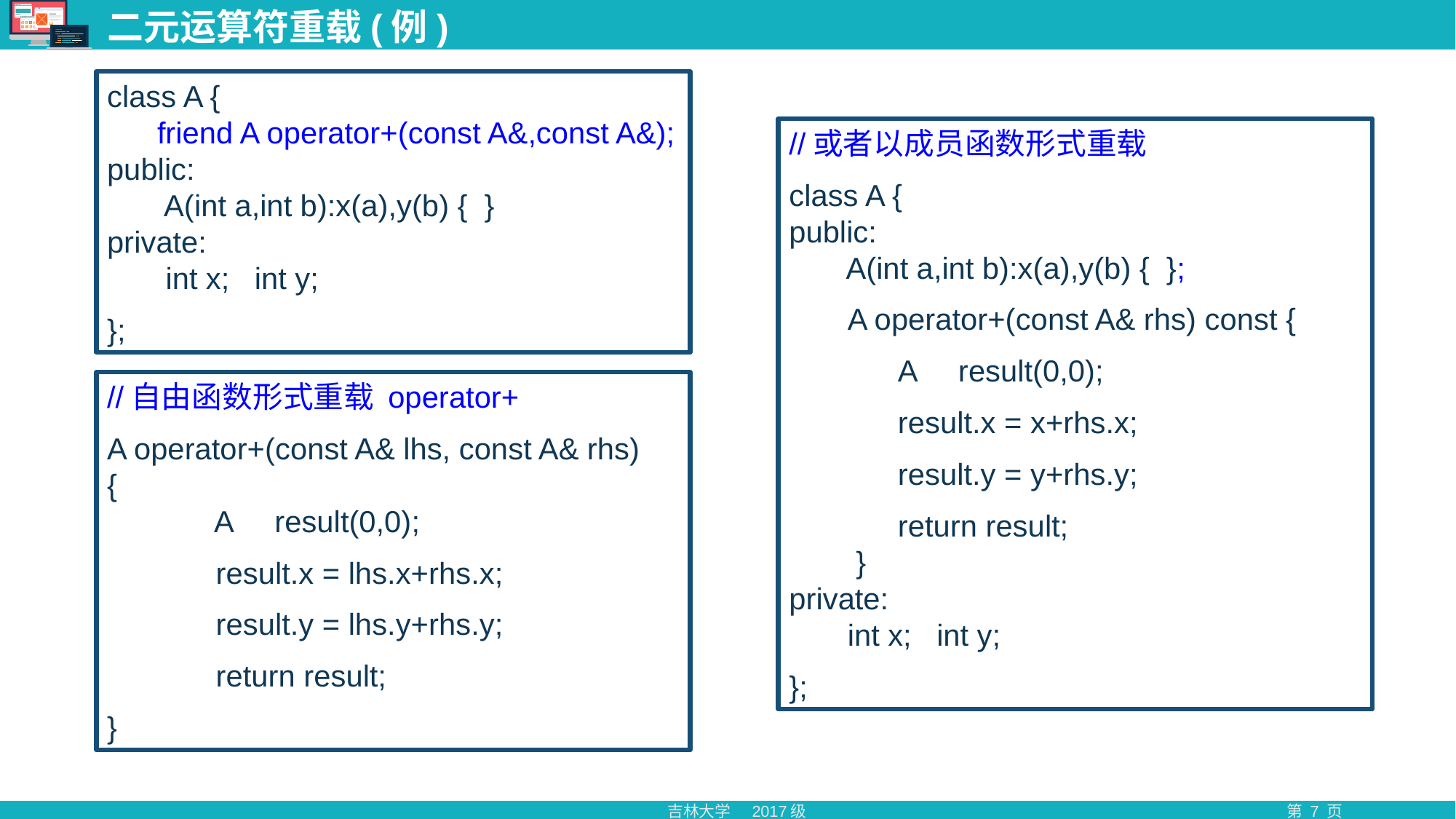

# 二元运算符重载(例)
class A {
      friend A operator+(const A&,const A&);
public:
       A(int a,int b):x(a),y(b) {  }
private:
       int x;   int y;
};
//或者以成员函数形式重载
class A {
public:
       A(int a,int b):x(a),y(b) {  };
       A operator+(const A& rhs) const {
             A     result(0,0);
             result.x = x+rhs.x;
             result.y = y+rhs.y;
             return result;
        }
private:
       int x;   int y;
};
//自由函数形式重载 operator+
A operator+(const A& lhs, const A& rhs)
{
             A     result(0,0);
             result.x = lhs.x+rhs.x;
             result.y = lhs.y+rhs.y;
             return result;
}